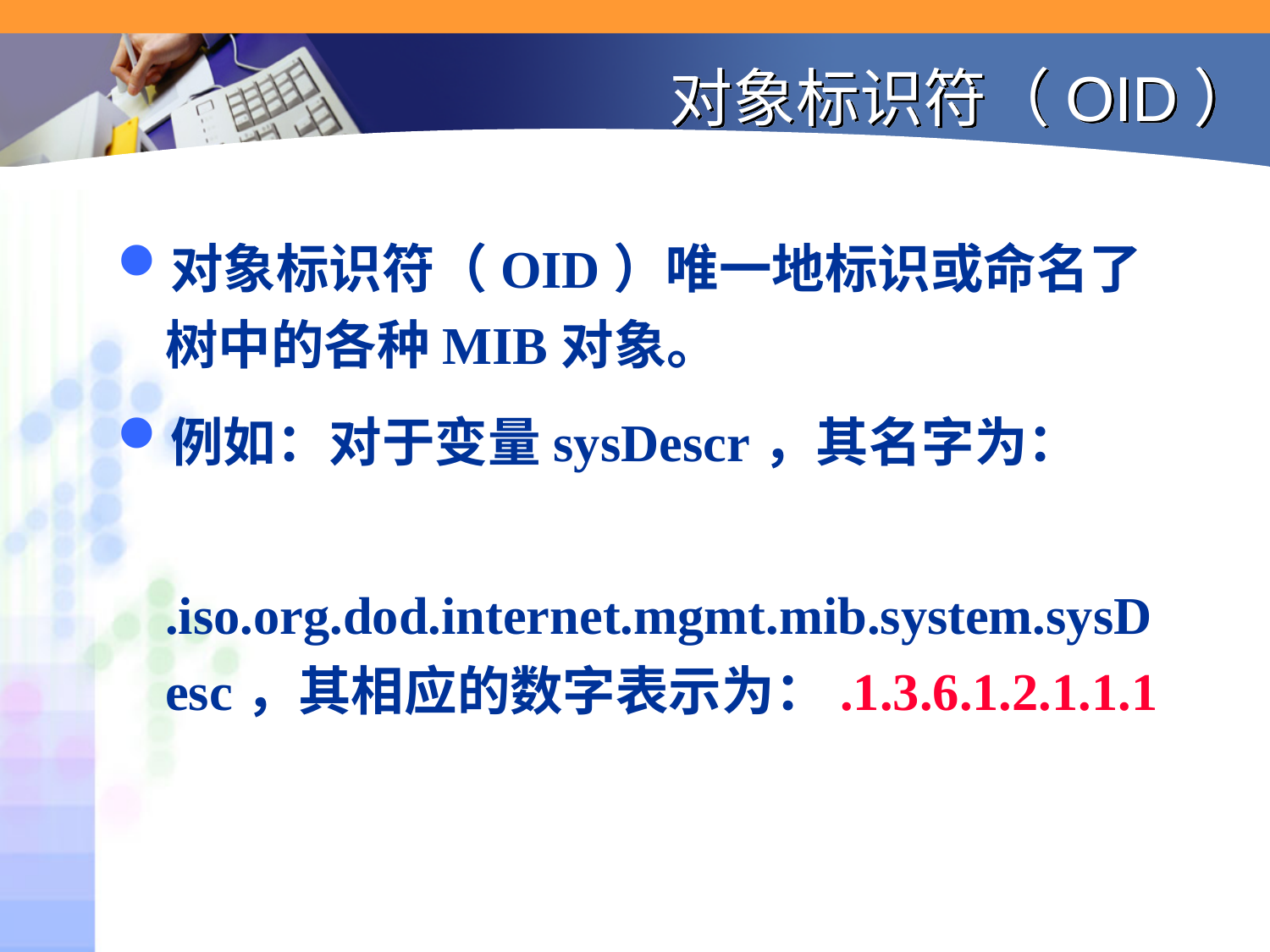

# 对象标识符（OID）
对象标识符（OID）唯一地标识或命名了树中的各种MIB对象。
例如：对于变量sysDescr，其名字为：
	.iso.org.dod.internet.mgmt.mib.system.sysDesc，其相应的数字表示为：.1.3.6.1.2.1.1.1